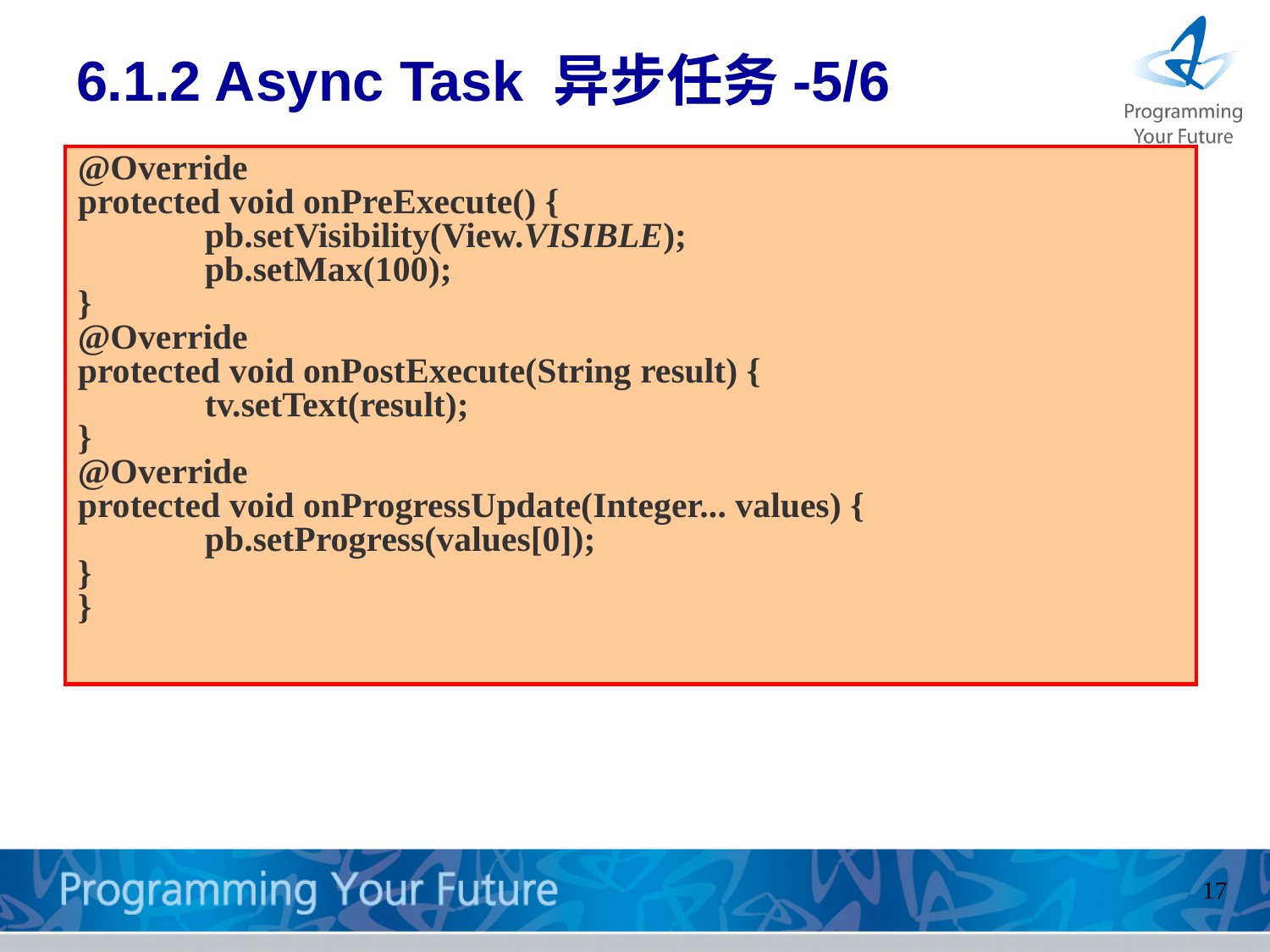

# 6.1.2 Async Task 异步任务-5/6

@Override
protected void onPreExecute() {
	pb.setVisibility(View.VISIBLE);
	pb.setMax(100);
}
@Override
protected void onPostExecute(String result) {
	tv.setText(result);
}
@Override
protected void onProgressUpdate(Integer... values) {
	pb.setProgress(values[0]);
}
}